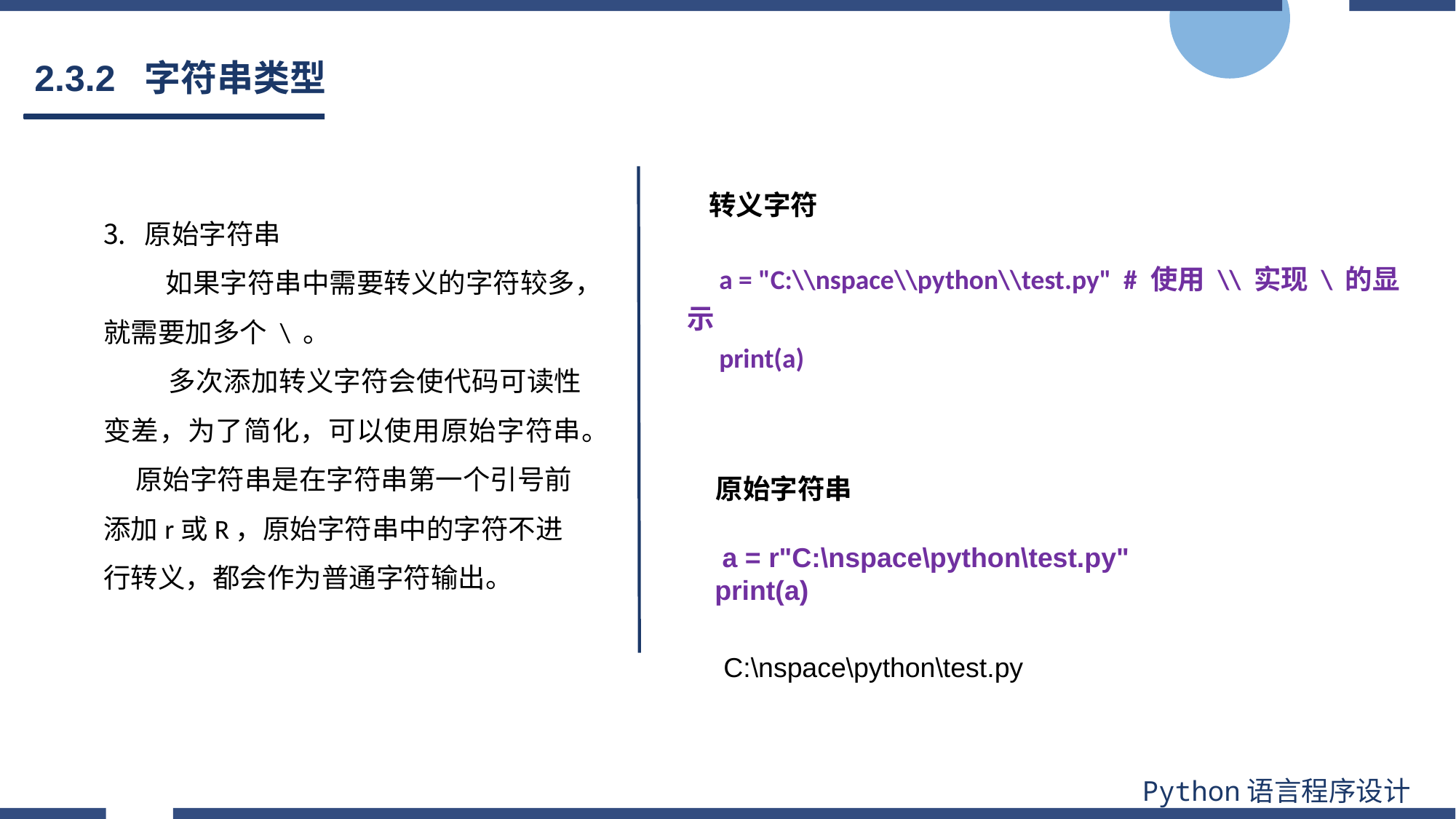

# 2.3.2  字符串类型
转义字符
原始字符串
         如果字符串中需要转义的字符较多，就需要加多个 \ 。
    多次添加转义字符会使代码可读性变差，为了简化，可以使用原始字符串。
原始字符串是在字符串第一个引号前添加r或R，原始字符串中的字符不进行转义，都会作为普通字符输出。
a = "C:\\nspace\\python\\test.py"  # 使用 \\ 实现 \ 的显示
print(a)

原始字符串
 a = r"C:\nspace\python\test.py"
print(a)
C:\nspace\python\test.py